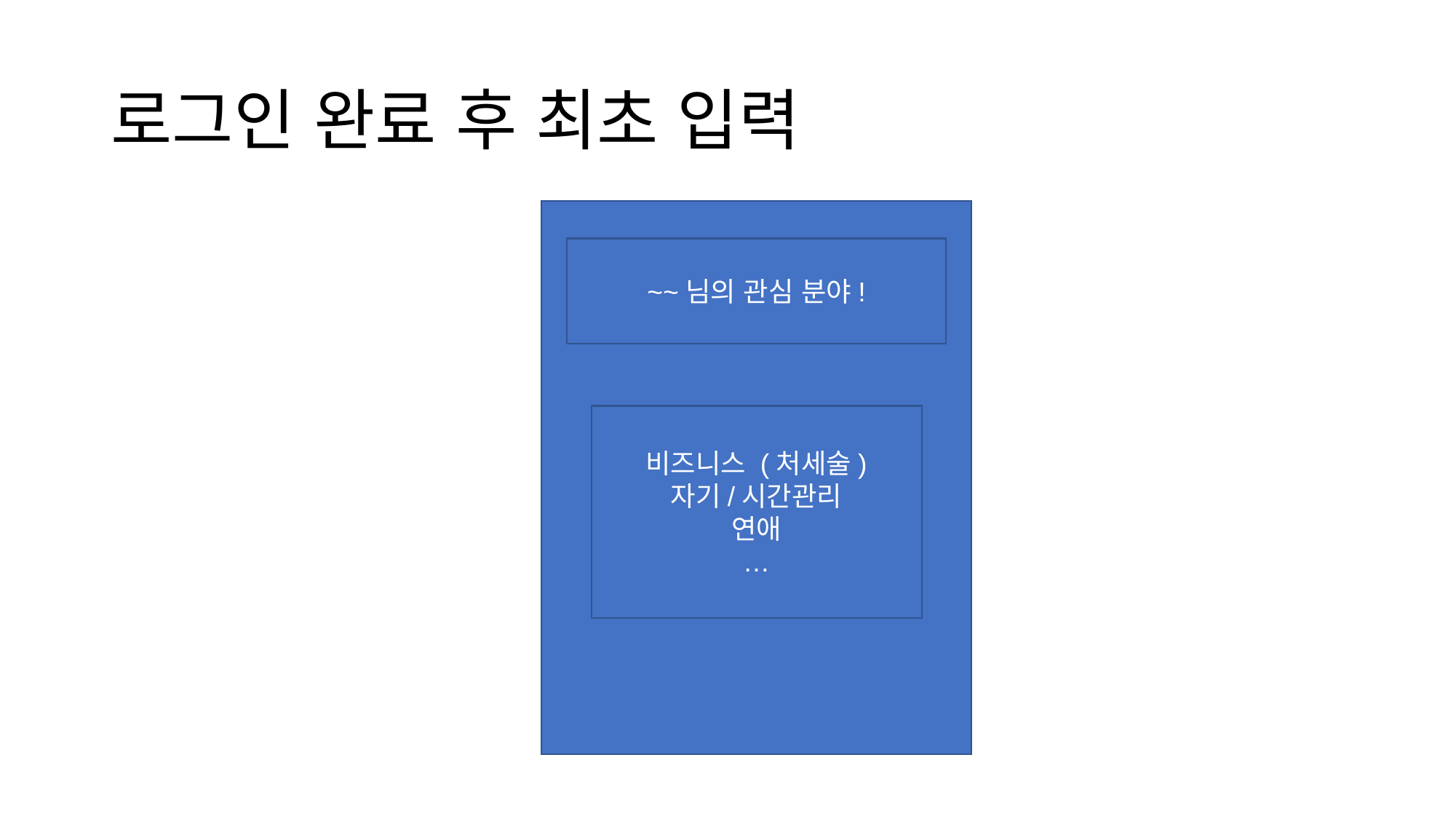

# 로그인 완료 후 최초 입력

~~님의 관심 분야!
비즈니스 (처세술)
자기/시간관리
연애
…